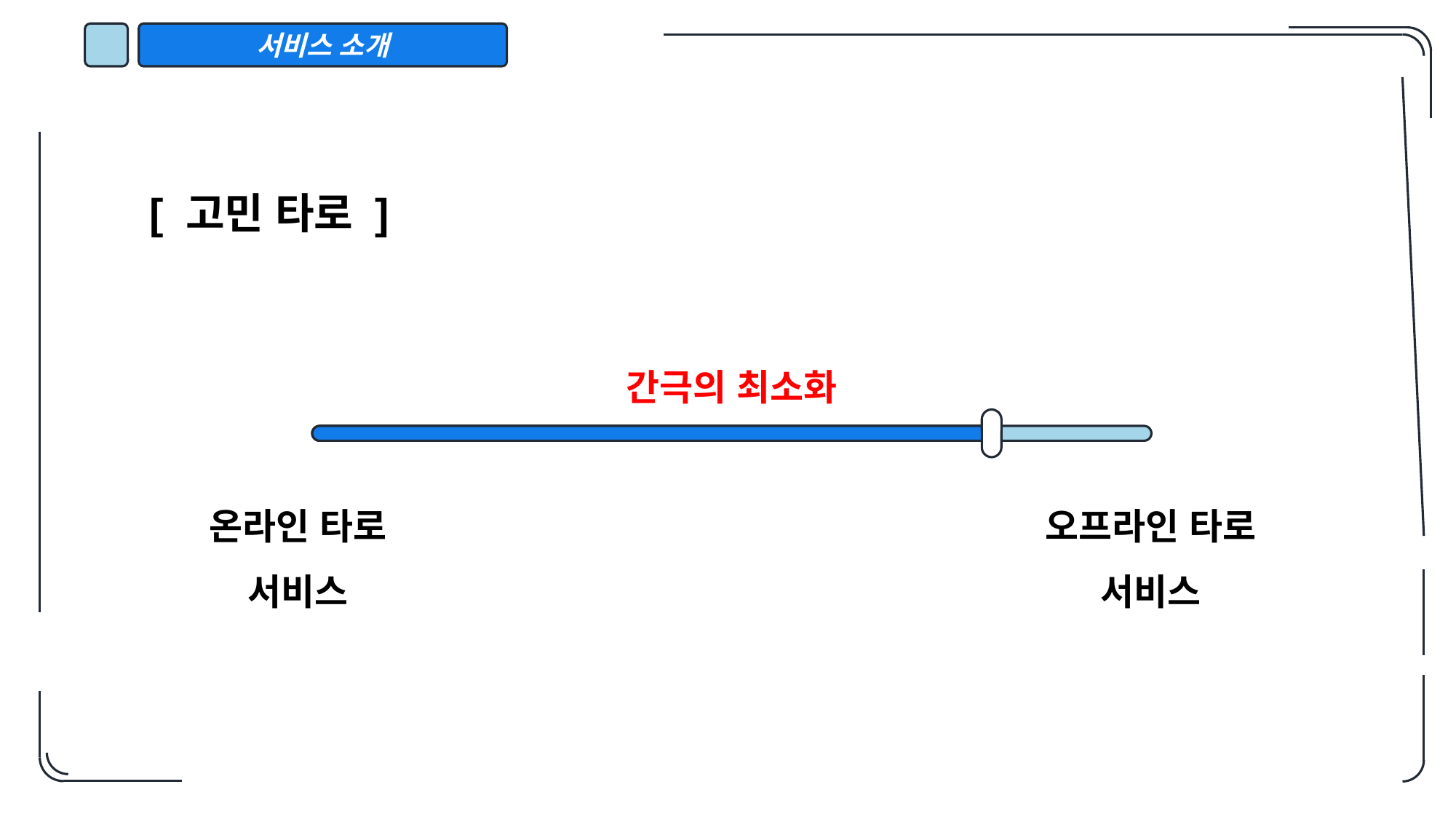

서비스 소개

[ 고민 타로 ]
간극의 최소화
오프라인 타로
서비스
온라인 타로
서비스